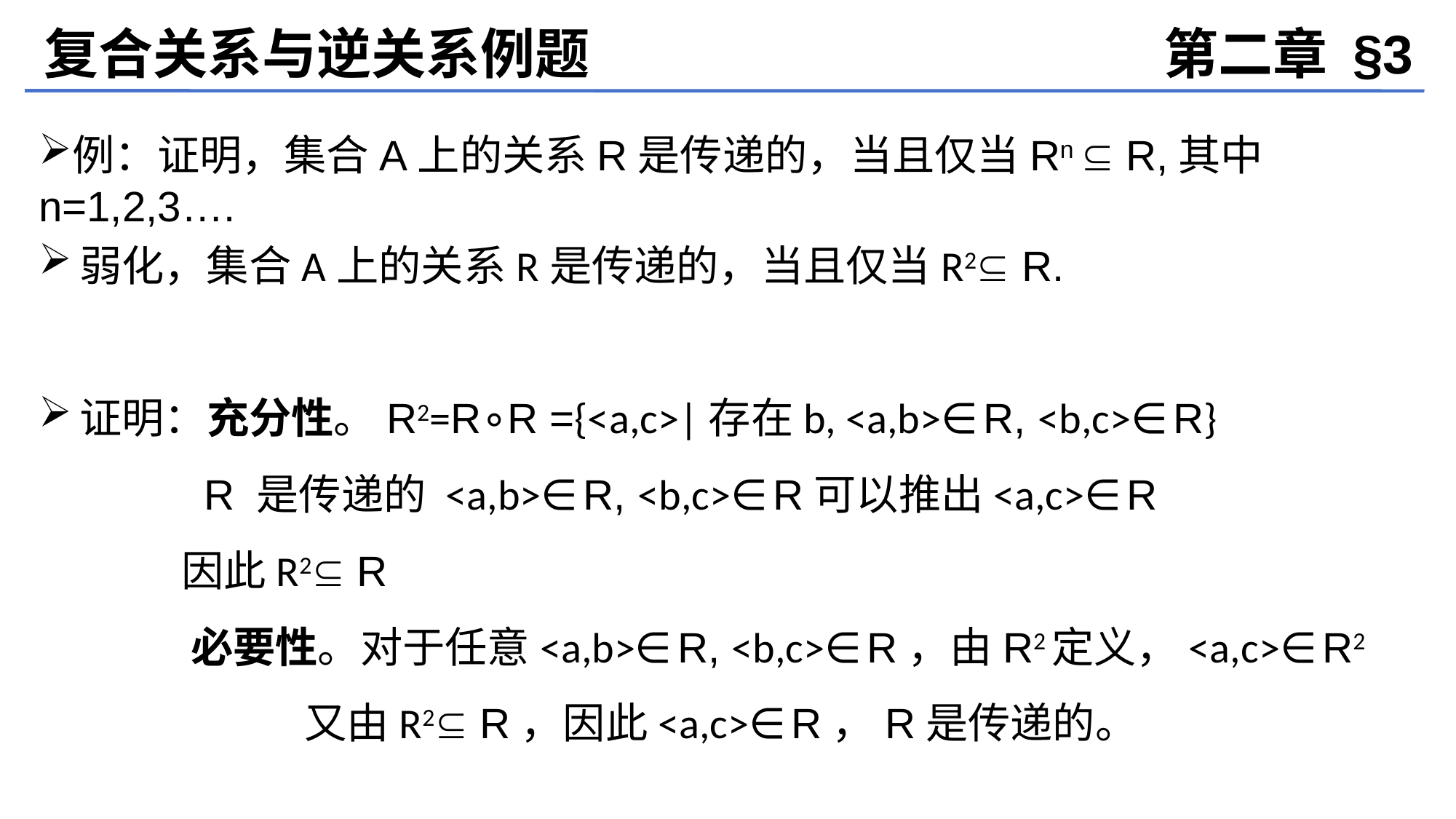

复合关系与逆关系例题
第二章 §3
例：证明，集合A上的关系R是传递的，当且仅当Rn ⊆ R,其中n=1,2,3….
弱化，集合A上的关系R是传递的，当且仅当R2⊆ R.

证明：充分性。R2=R∘R ={<a,c>|存在b, <a,b>∈R, <b,c>∈R}
              R 是传递的 <a,b>∈R, <b,c>∈R可以推出<a,c>∈R
              因此R2⊆ R
               必要性。对于任意<a,b>∈R, <b,c>∈R，由R2定义，<a,c>∈R2
                           又由R2⊆ R，因此<a,c>∈R，R是传递的。